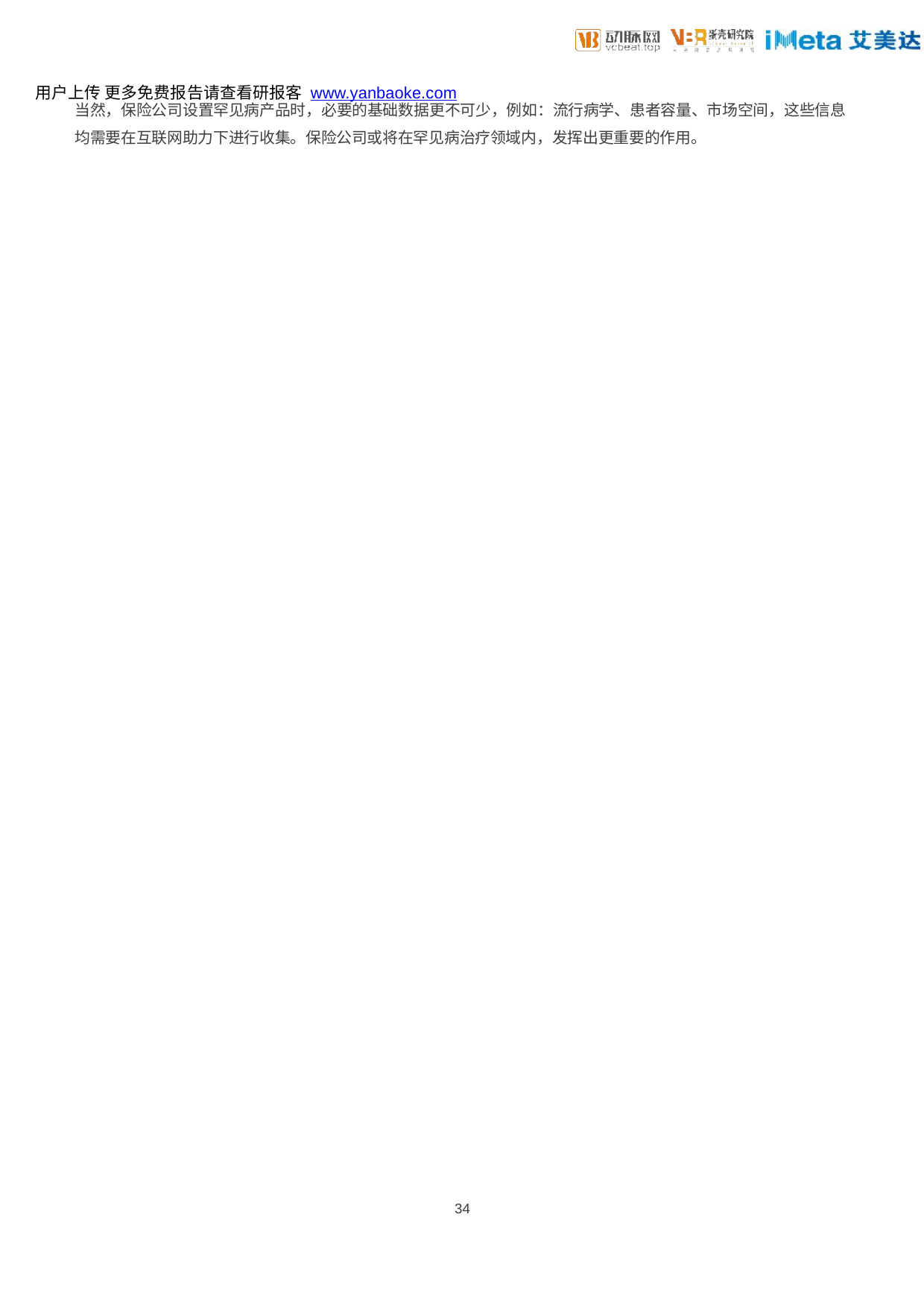

用户上传 更多免费报告请查看研报客 www.yanbaoke.com
当然，保险公司设置罕见病产品时，必要的基础数据更不可少，例如：流行病学、患者容量、市场空间，这些信息
均需要在互联网助力下进行收集。保险公司或将在罕见病治疗领域内，发挥出更重要的作用。
34